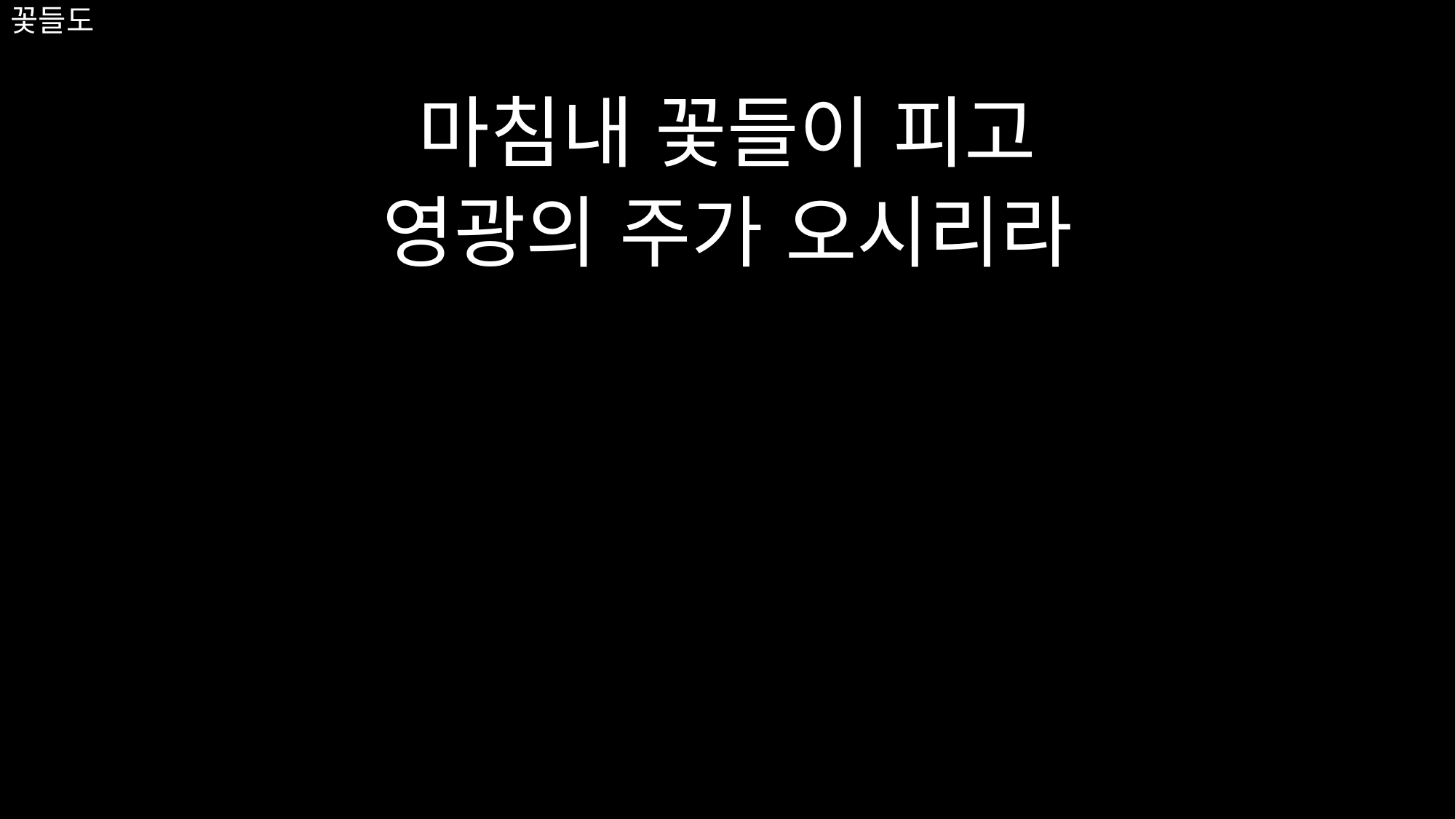

# 꽃들도
마침내 꽃들이 피고
영광의 주가 오시리라